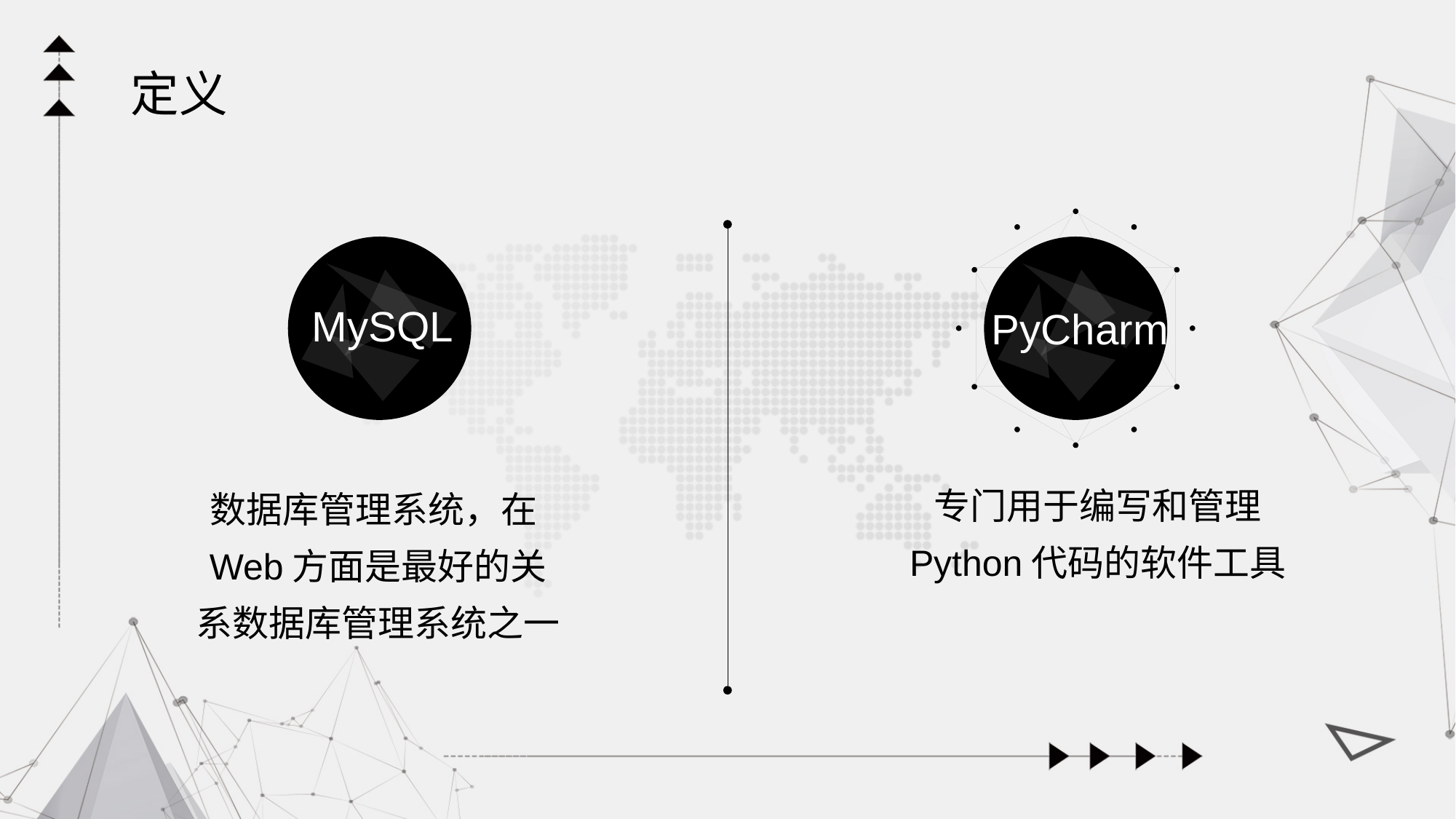

定义

MySQL
PyCharm

专门用于编写和管理Python代码的软件工具

数据库管理系统，在Web方面是最好的关系数据库管理系统之一